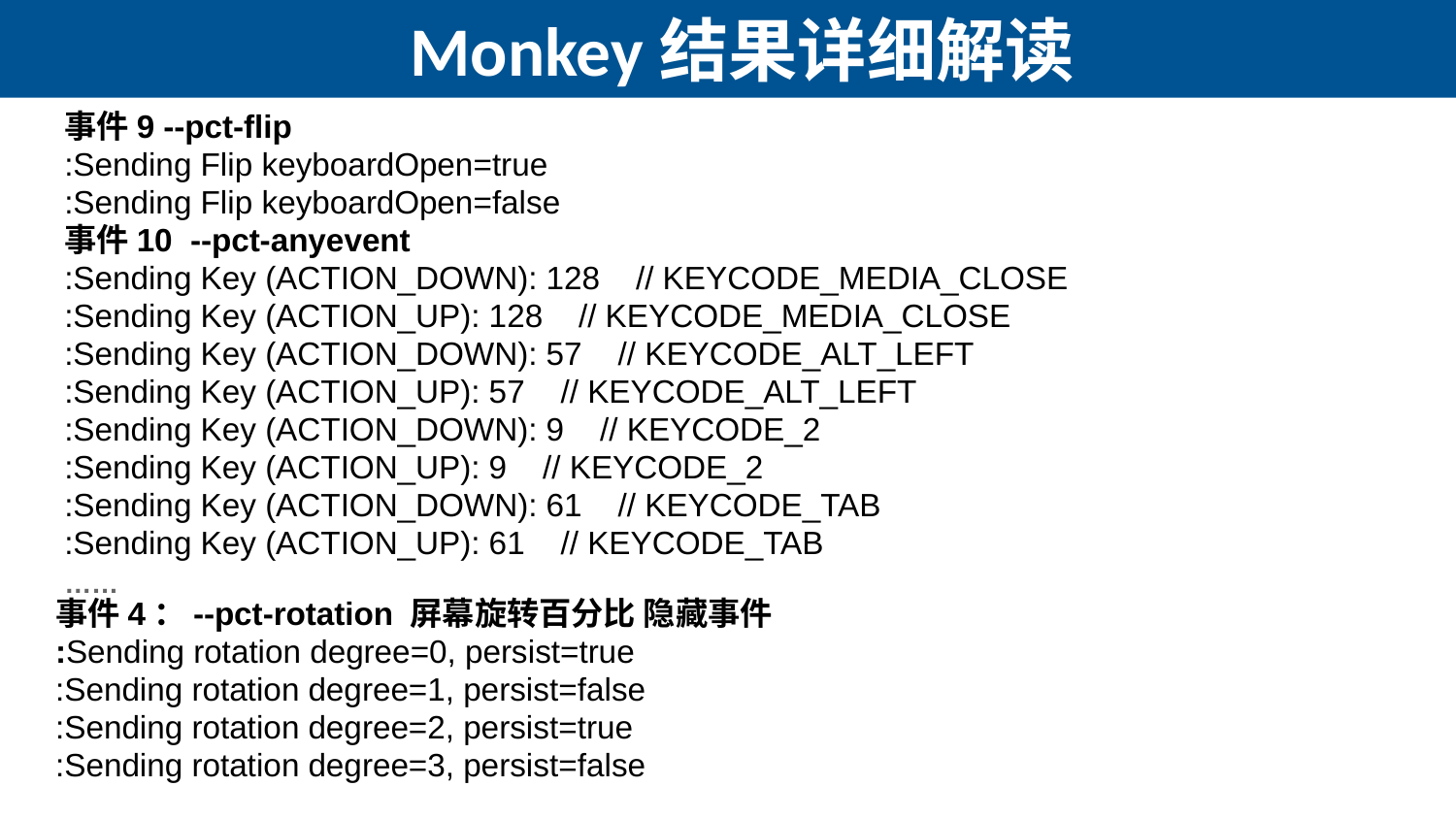

# Monkey结果详细解读
事件9 --pct-flip
:Sending Flip keyboardOpen=true
:Sending Flip keyboardOpen=false
事件10  --pct-anyevent
:Sending Key (ACTION_DOWN): 128    // KEYCODE_MEDIA_CLOSE
:Sending Key (ACTION_UP): 128    // KEYCODE_MEDIA_CLOSE
:Sending Key (ACTION_DOWN): 57    // KEYCODE_ALT_LEFT
:Sending Key (ACTION_UP): 57    // KEYCODE_ALT_LEFT
:Sending Key (ACTION_DOWN): 9    // KEYCODE_2
:Sending Key (ACTION_UP): 9    // KEYCODE_2
:Sending Key (ACTION_DOWN): 61    // KEYCODE_TAB
:Sending Key (ACTION_UP): 61    // KEYCODE_TAB
……
事件4：--pct-rotation 屏幕旋转百分比 隐藏事件
:Sending rotation degree=0, persist=true
:Sending rotation degree=1, persist=false
:Sending rotation degree=2, persist=true
:Sending rotation degree=3, persist=false